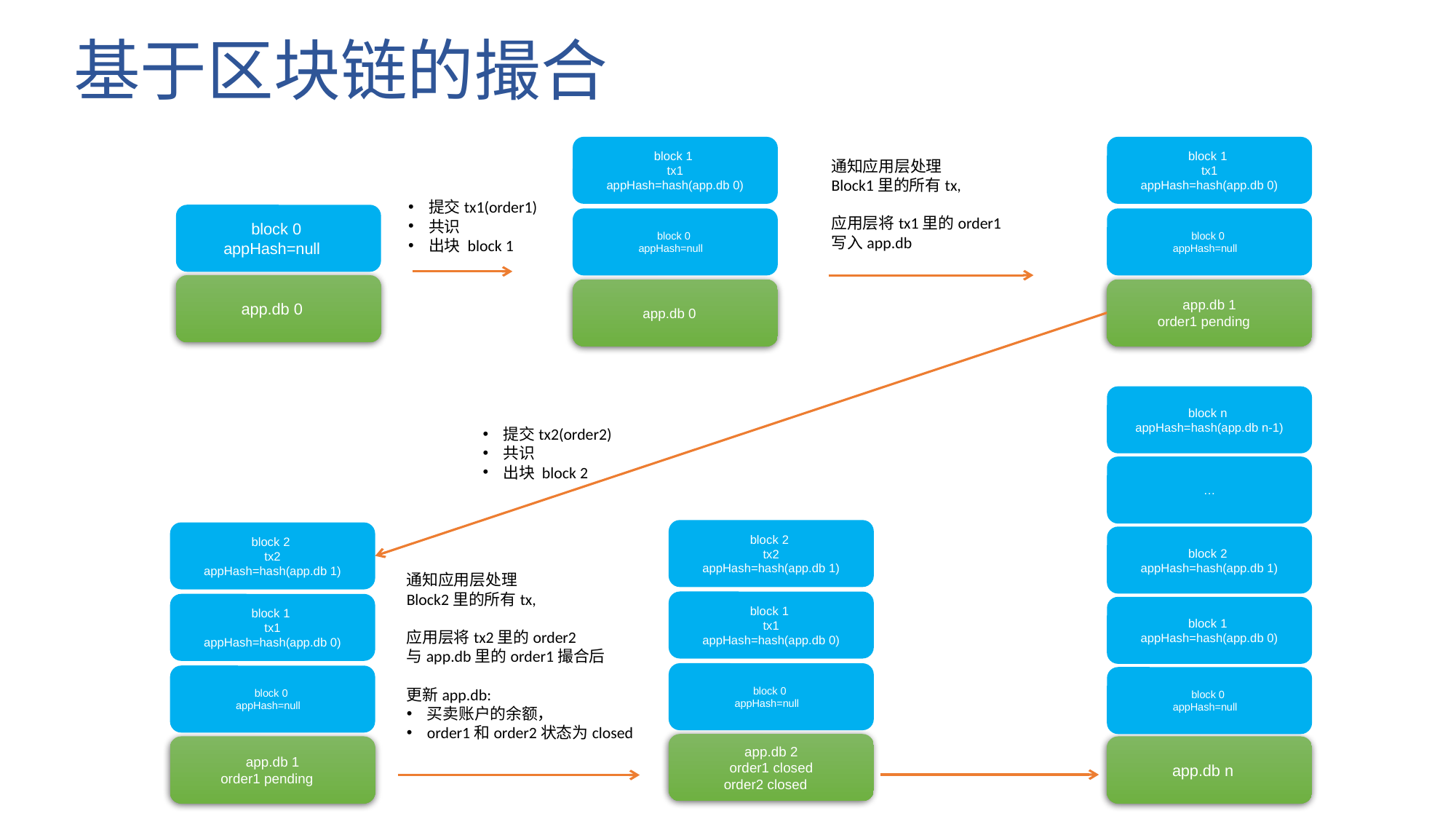

基于区块链的撮合
block 1
tx1
appHash=hash(app.db 0)
block 1
tx1
appHash=hash(app.db 0)
通知应用层处理
Block1里的所有tx,

应用层将tx1里的order1
写入app.db
提交tx1(order1)
共识
出块 block 1
block 0
appHash=null
block 0
appHash=null
block 0
appHash=null
app.db 0
app.db 0
app.db 1
order1 pending
block n
appHash=hash(app.db n-1)
提交tx2(order2)
共识
出块 block 2
…
block 2
tx2
appHash=hash(app.db 1)
block 2
tx2
appHash=hash(app.db 1)
block 2
appHash=hash(app.db 1)
通知应用层处理
Block2里的所有tx,

应用层将tx2里的order2
与app.db里的order1撮合后

更新app.db:
买卖账户的余额，
order1和order2状态为closed
block 1
tx1
appHash=hash(app.db 0)
block 1
tx1
appHash=hash(app.db 0)
block 1
appHash=hash(app.db 0)
block 0
appHash=null
block 0
appHash=null
block 0
appHash=null
app.db 2
order1 closed
order2 closed
app.db 1
order1 pending
app.db n